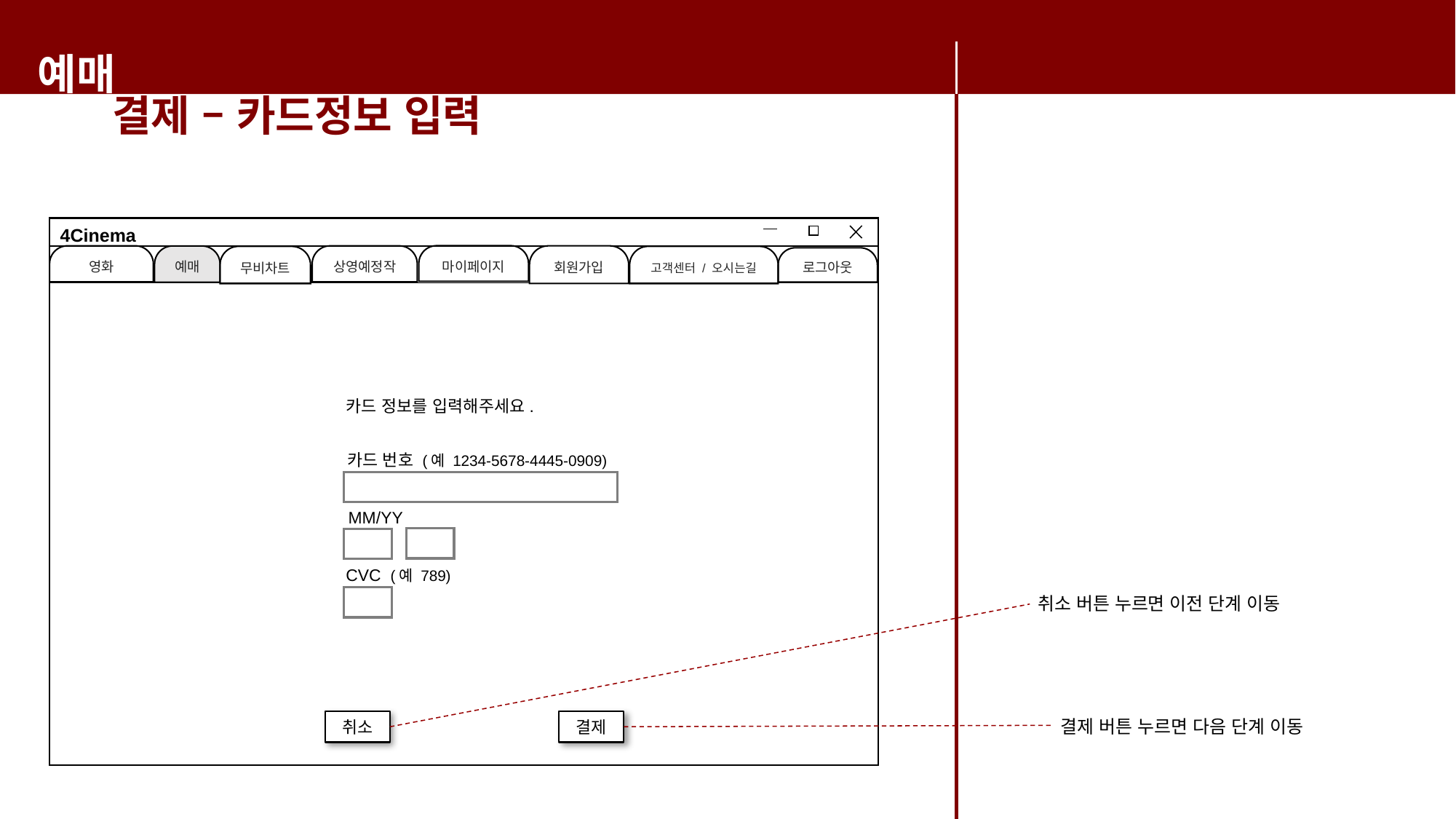

예매
결제 – 카드정보 입력
4Cinema

마이페이지
영화
상영예정작
회원가입
예매
무비차트
고객센터 / 오시는길
로그아웃
카드 정보를 입력해주세요.
카드 번호 (예 1234-5678-4445-0909)

MM/YY

CVC  (예 789)
취소 버튼 누르면 이전 단계 이동

결제 버튼 누르면 다음 단계 이동
취소
결제